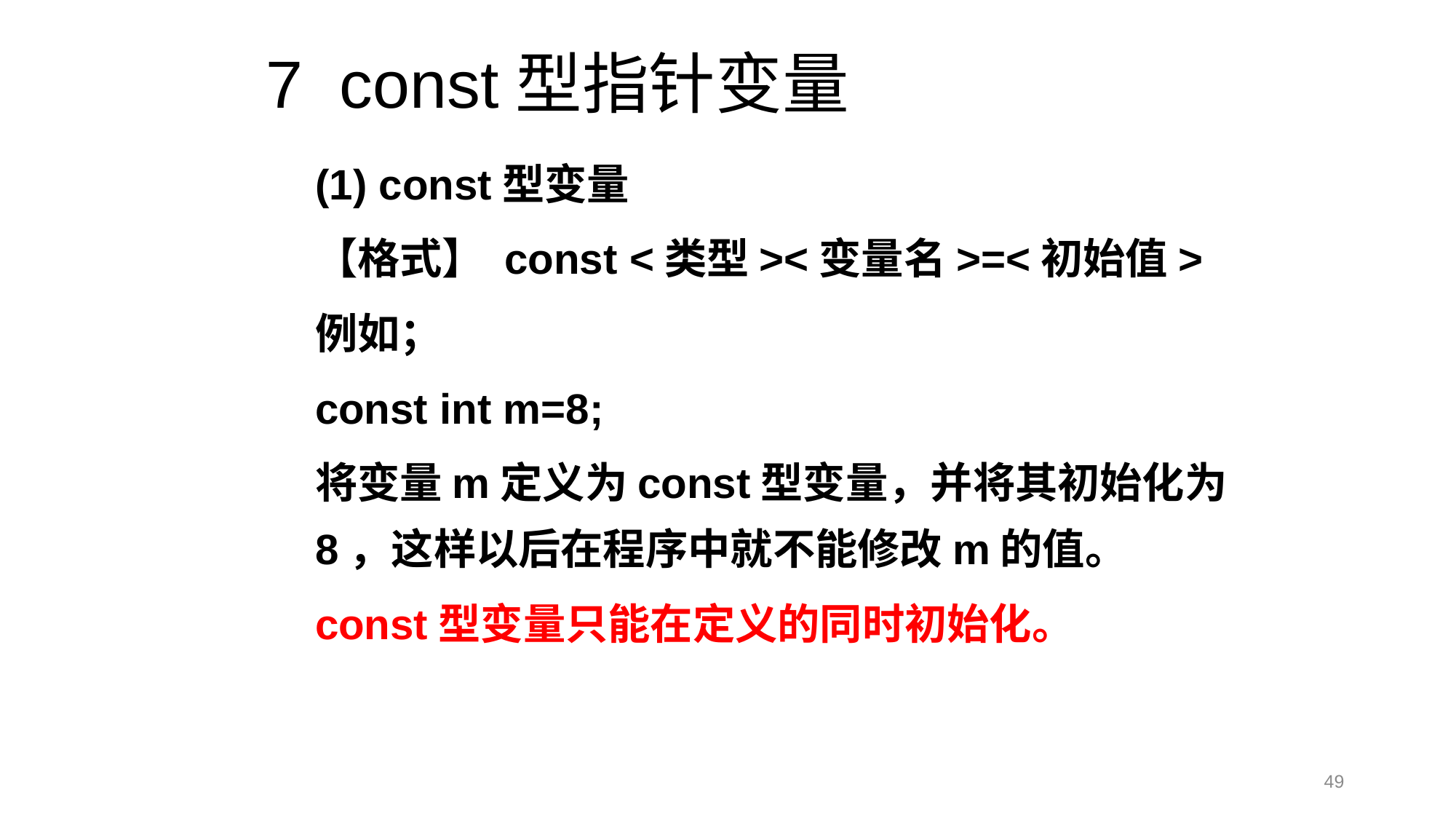

# 7  const型指针变量
(1) const型变量
【格式】 const <类型><变量名>=<初始值>
例如；
const int m=8;
将变量m定义为const型变量，并将其初始化为8，这样以后在程序中就不能修改m的值。
const型变量只能在定义的同时初始化。
49